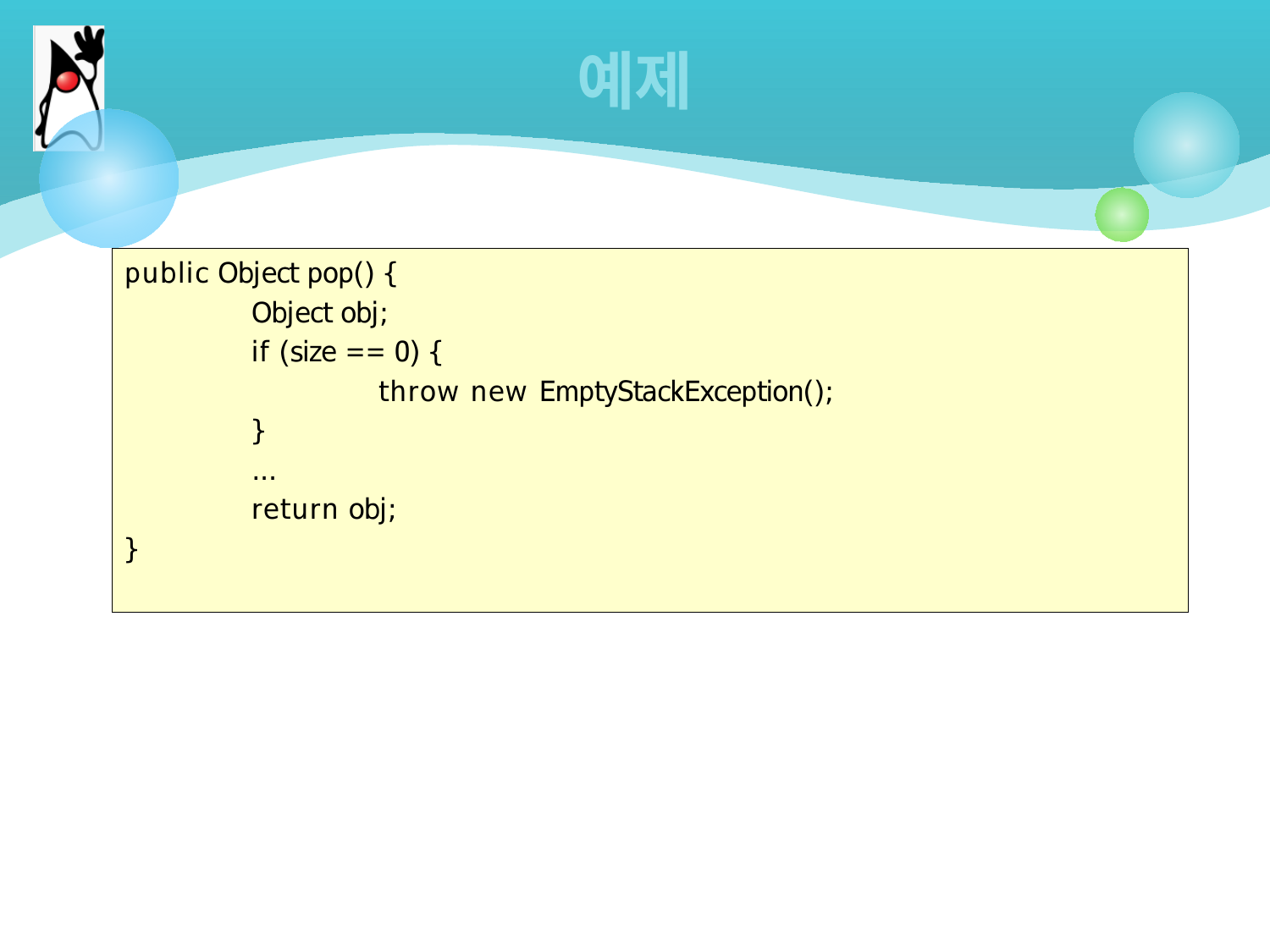

# 예제
public Object pop() {
	Object obj;
	if (size == 0) {
		throw new EmptyStackException();
	}
	...
	return obj;
}